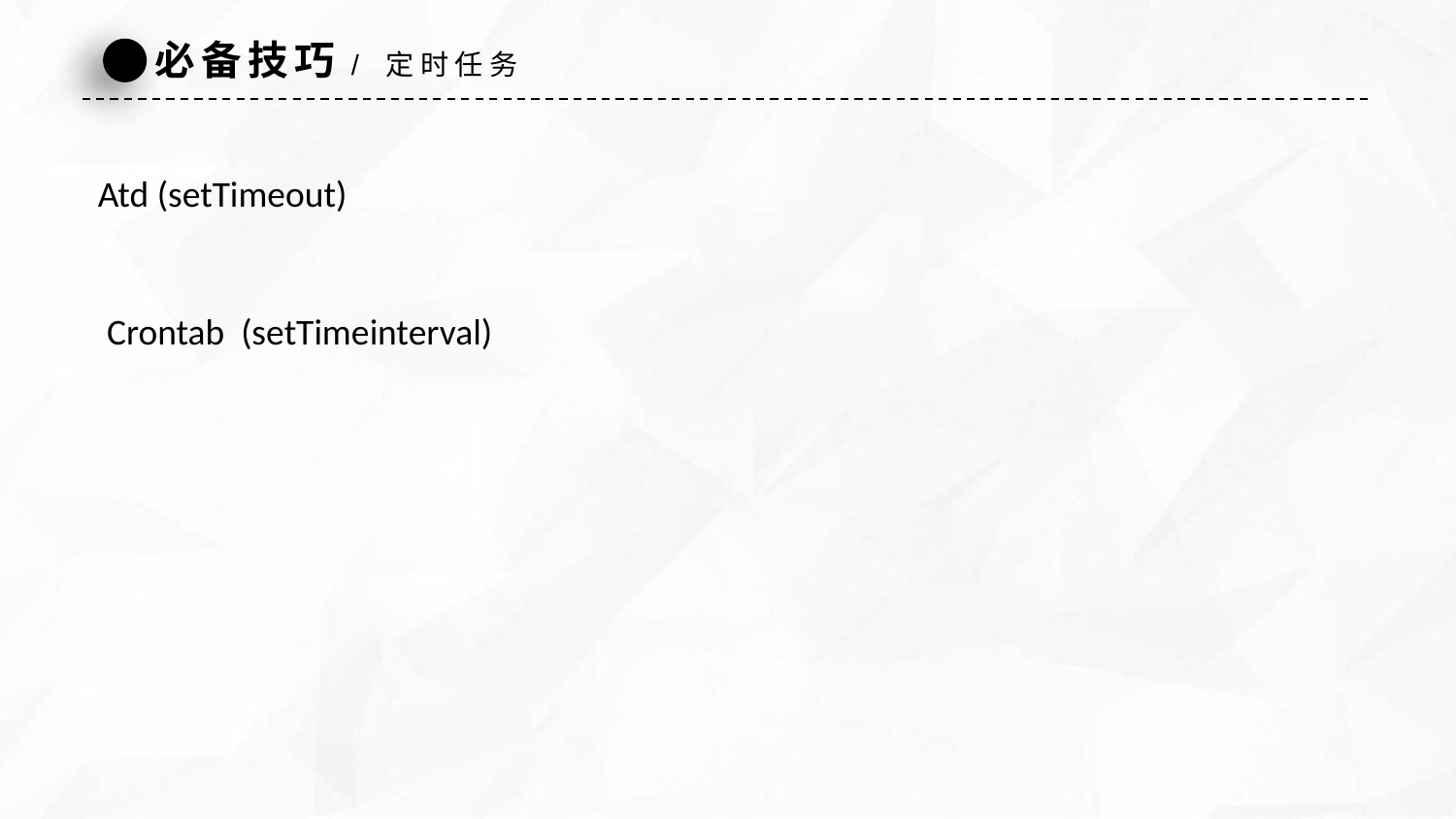

必备技巧/ 定时任务

Atd (setTimeout)
Crontab  (setTimeinterval)
延时符